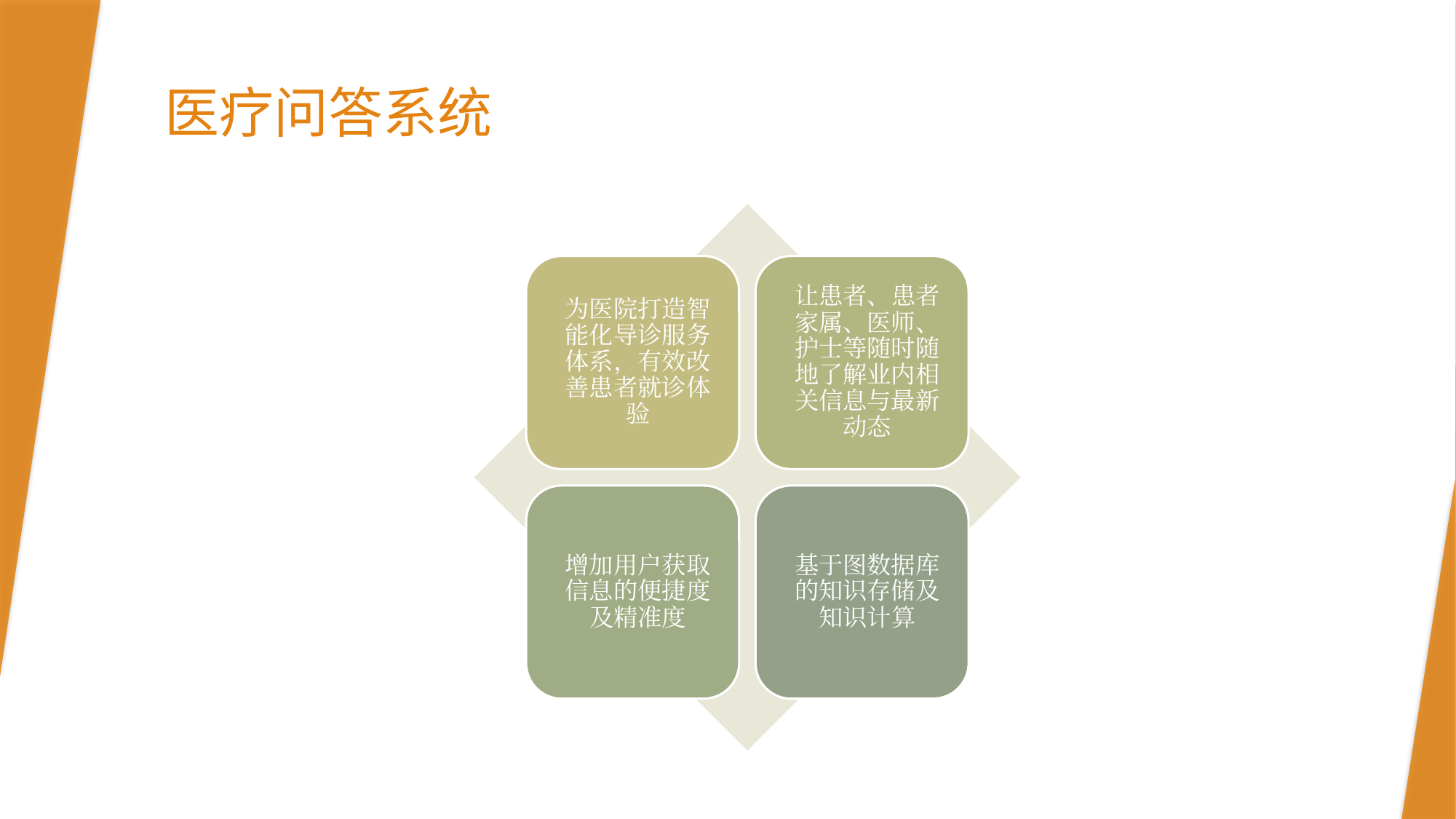

# 医疗问答系统
为医院打造智能化导诊服务体系，有效改善患者就诊体验
让患者、患者家属、医师、护士等随时随地了解业内相关信息与最新动态
增加用户获取信息的便捷度及精准度
基于图数据库的知识存储及知识计算